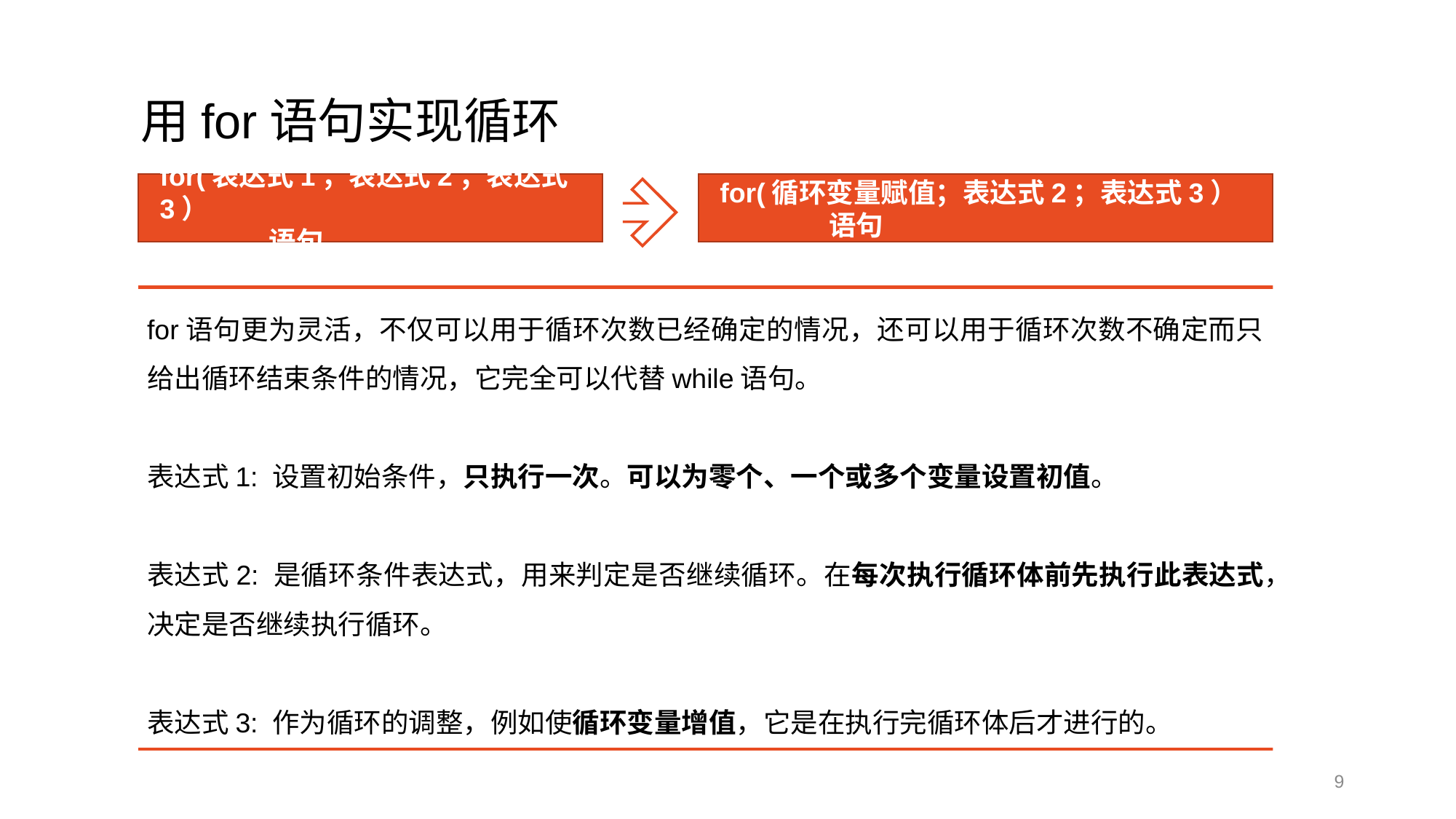

# 用for语句实现循环
for(表达式1；表达式2；表达式3）
	语句
for(循环变量赋值；表达式2；表达式3）
	语句

for语句更为灵活，不仅可以用于循环次数已经确定的情况，还可以用于循环次数不确定而只给出循环结束条件的情况，它完全可以代替while语句。

表达式1: 设置初始条件，只执行一次。可以为零个、一个或多个变量设置初值。

表达式2: 是循环条件表达式，用来判定是否继续循环。在每次执行循环体前先执行此表达式，决定是否继续执行循环。

表达式3: 作为循环的调整，例如使循环变量增值，它是在执行完循环体后才进行的。
9